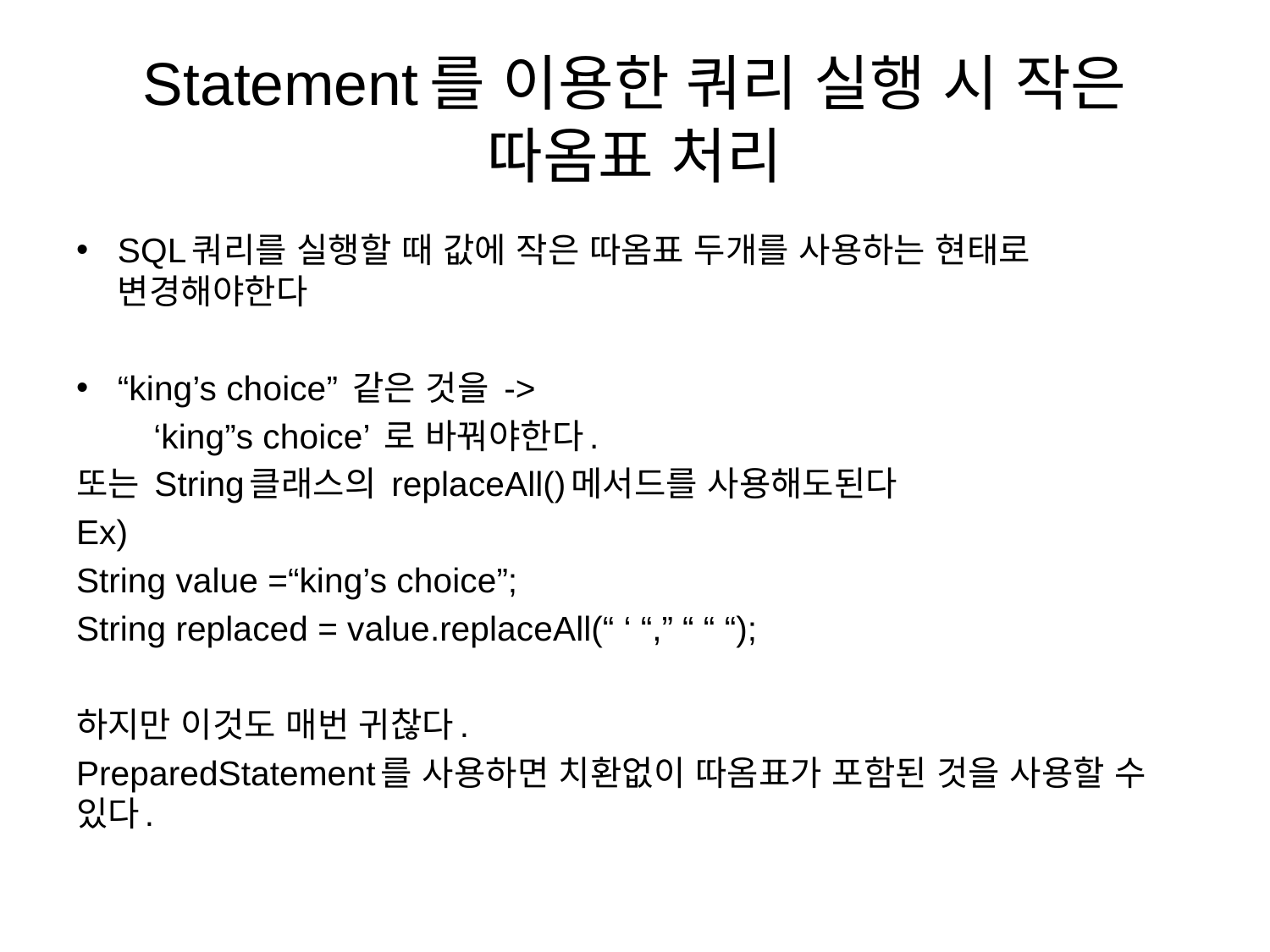

# Statement를 이용한 쿼리 실행 시 작은 따옴표 처리
SQL쿼리를 실행할 때 값에 작은 따옴표 두개를 사용하는 현태로 변경해야한다

“king’s choice” 같은 것을 ->
		‘king”s choice’ 로 바꿔야한다.
또는 String클래스의 replaceAll()메서드를 사용해도된다
Ex)
String value =“king’s choice”;
String replaced = value.replaceAll(“ ‘ “,” “ “ “);

하지만 이것도 매번 귀찮다.
PreparedStatement를 사용하면 치환없이 따옴표가 포함된 것을 사용할 수 있다.